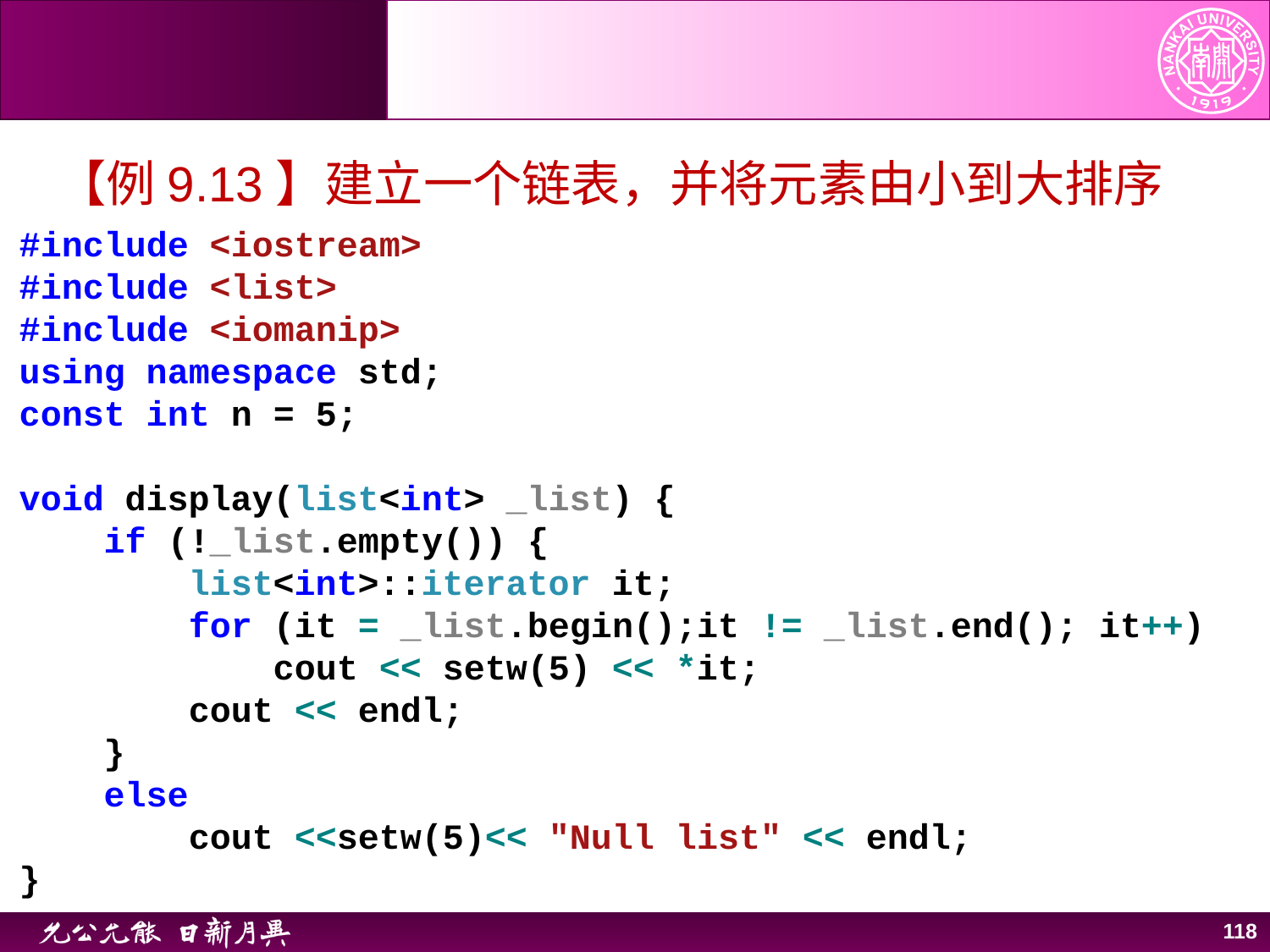

【例9.13】建立一个链表，并将元素由小到大排序
#include <iostream>
#include <list>
#include <iomanip>
using namespace std;
const int n = 5;

void display(list<int> _list) {
    if (!_list.empty()) {
        list<int>::iterator it;
        for (it = _list.begin();it != _list.end(); it++)
            cout << setw(5) << *it;
        cout << endl;
    }
    else
        cout <<setw(5)<< "Null list" << endl;
}
118